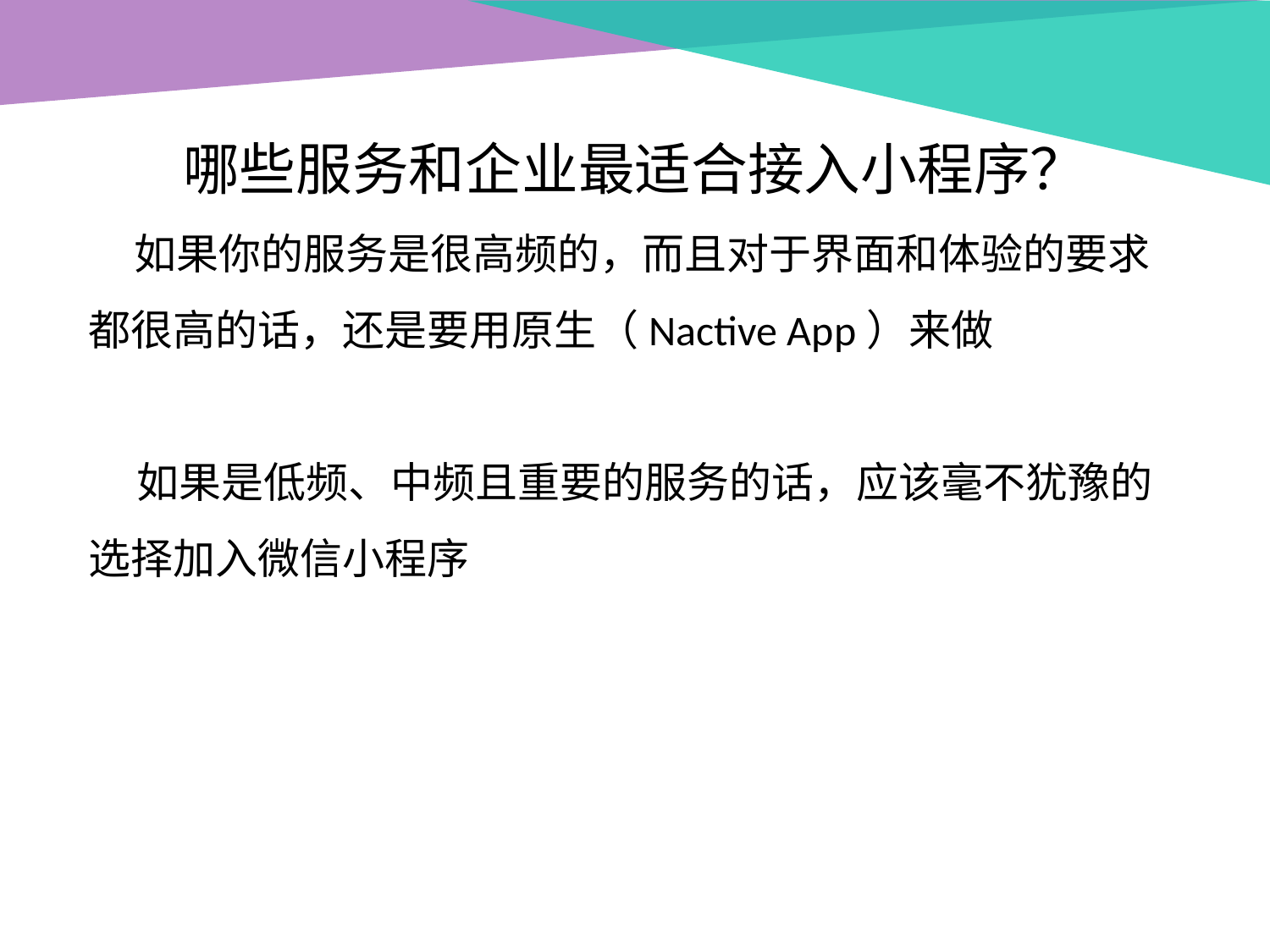

哪些服务和企业最适合接入小程序？
    如果你的服务是很高频的，而且对于界面和体验的要求都很高的话，还是要用原生（Nactive App）来做

    如果是低频、中频且重要的服务的话，应该毫不犹豫的选择加入微信小程序